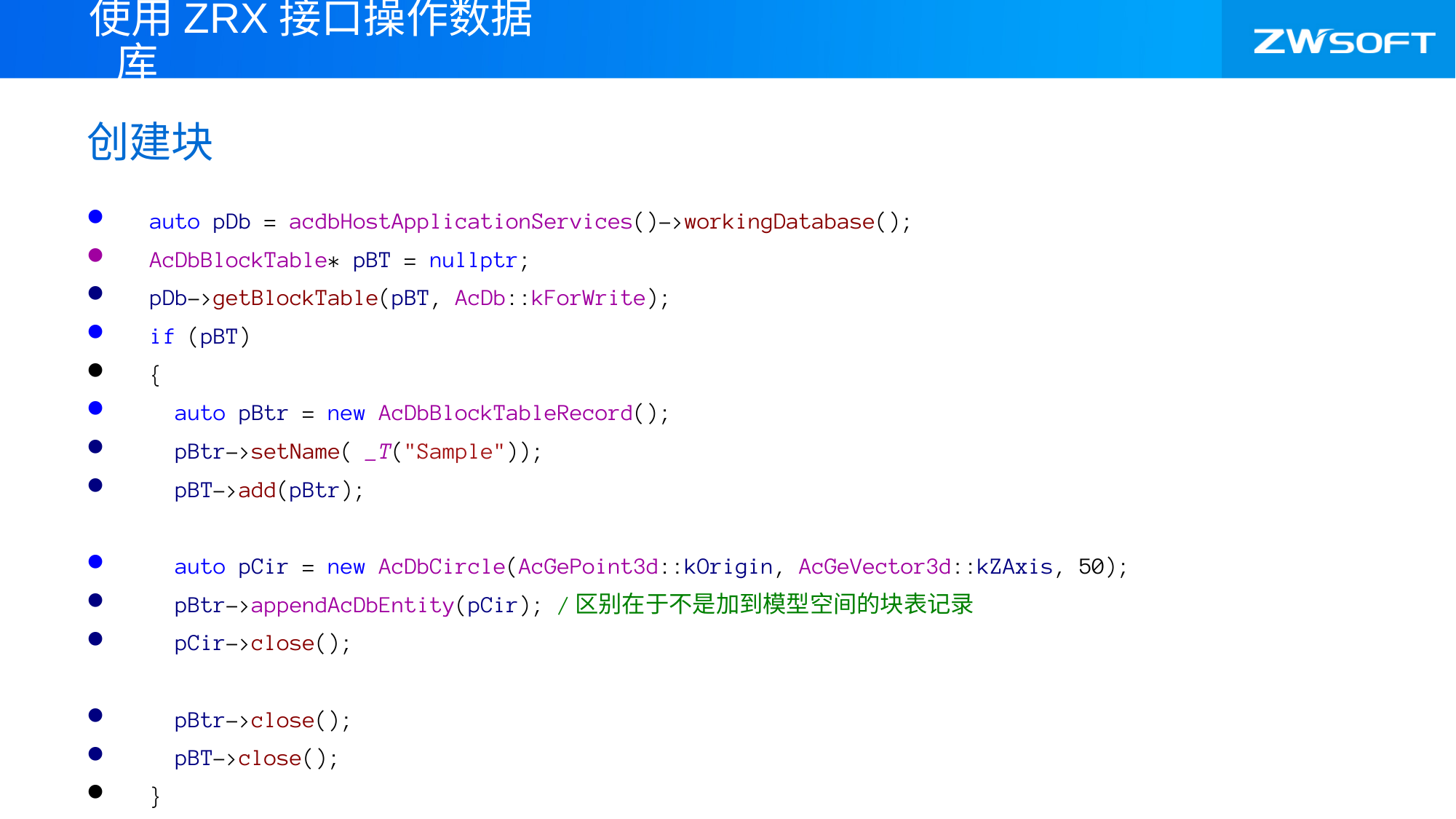

使用ZRX接口操作数据库
# 创建块
auto pDb = acdbHostApplicationServices()->workingDatabase();
AcDbBlockTable* pBT = nullptr;
pDb->getBlockTable(pBT, AcDb::kForWrite);
if (pBT)
{
  auto pBtr = new AcDbBlockTableRecord();
  pBtr->setName( _T("Sample"));
  pBT->add(pBtr);

  auto pCir = new AcDbCircle(AcGePoint3d::kOrigin, AcGeVector3d::kZAxis, 50);
  pBtr->appendAcDbEntity(pCir); /区别在于不是加到模型空间的块表记录
  pCir->close();

  pBtr->close();
  pBT->close();
}